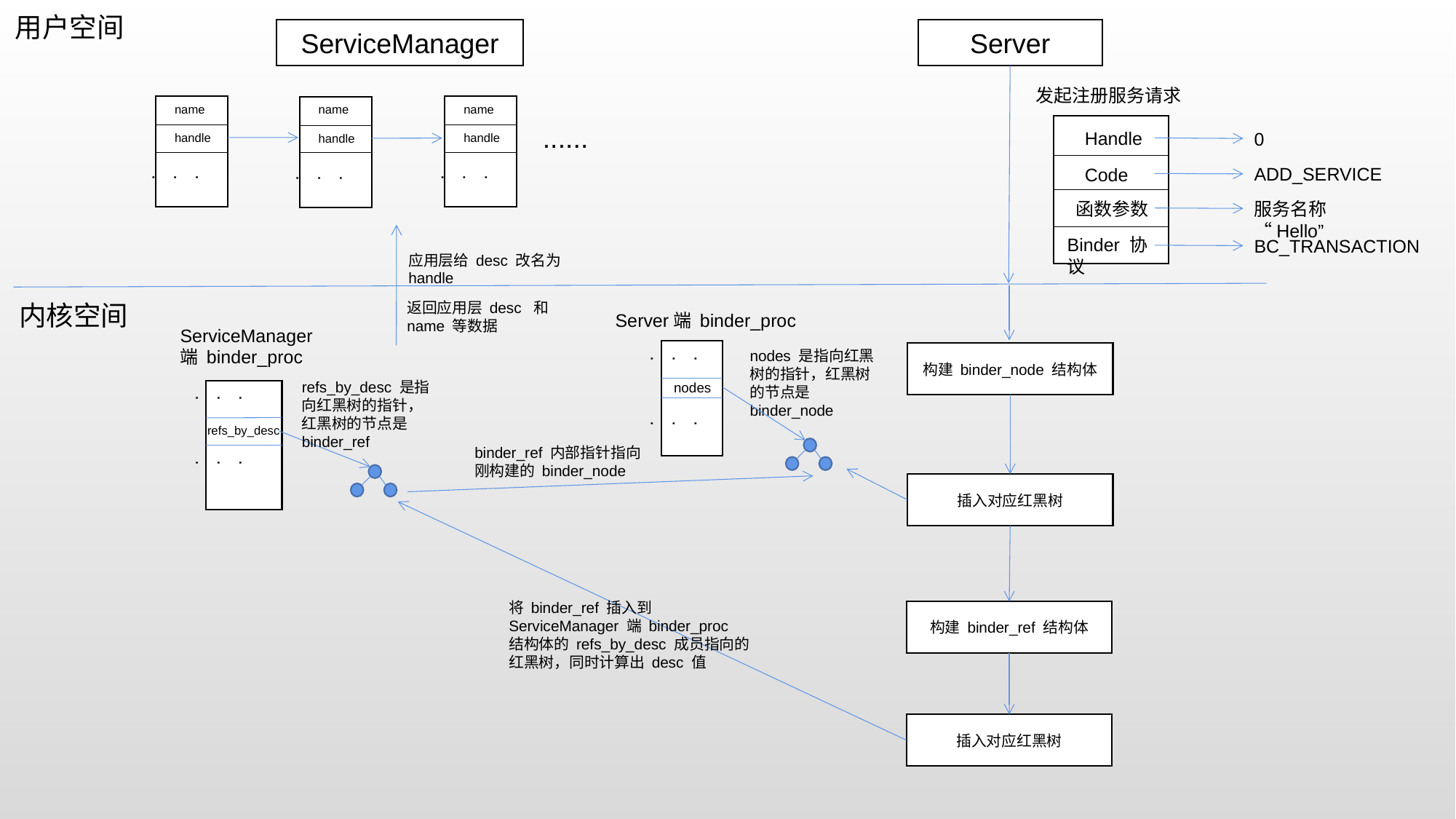

用户空间
ServiceManager
Server
发起注册服务请求

name

name

name
......

Handle
0
handle
handle
handle
ADD_SERVICE
Code
...
...
...
函数参数
服务名称 “Hello”
Binder 协议
BC_TRANSACTION
应用层给 desc 改名为 handle
内核空间
返回应用层 desc  和 name 等数据
Server端 binder_proc
ServiceManager
端 binder_proc

nodes 是指向红黑树的指针，红黑树的节点是 binder_node
构建 binder_node 结构体
...
refs_by_desc 是指向红黑树的指针，红黑树的节点是 binder_ref
nodes

...
...
refs_by_desc

binder_ref 内部指针指向刚构建的 binder_node

...

插入对应红黑树

将 binder_ref 插入到 ServiceManager 端 binder_proc 结构体的 refs_by_desc 成员指向的红黑树，同时计算出 desc 值
构建 binder_ref 结构体
插入对应红黑树